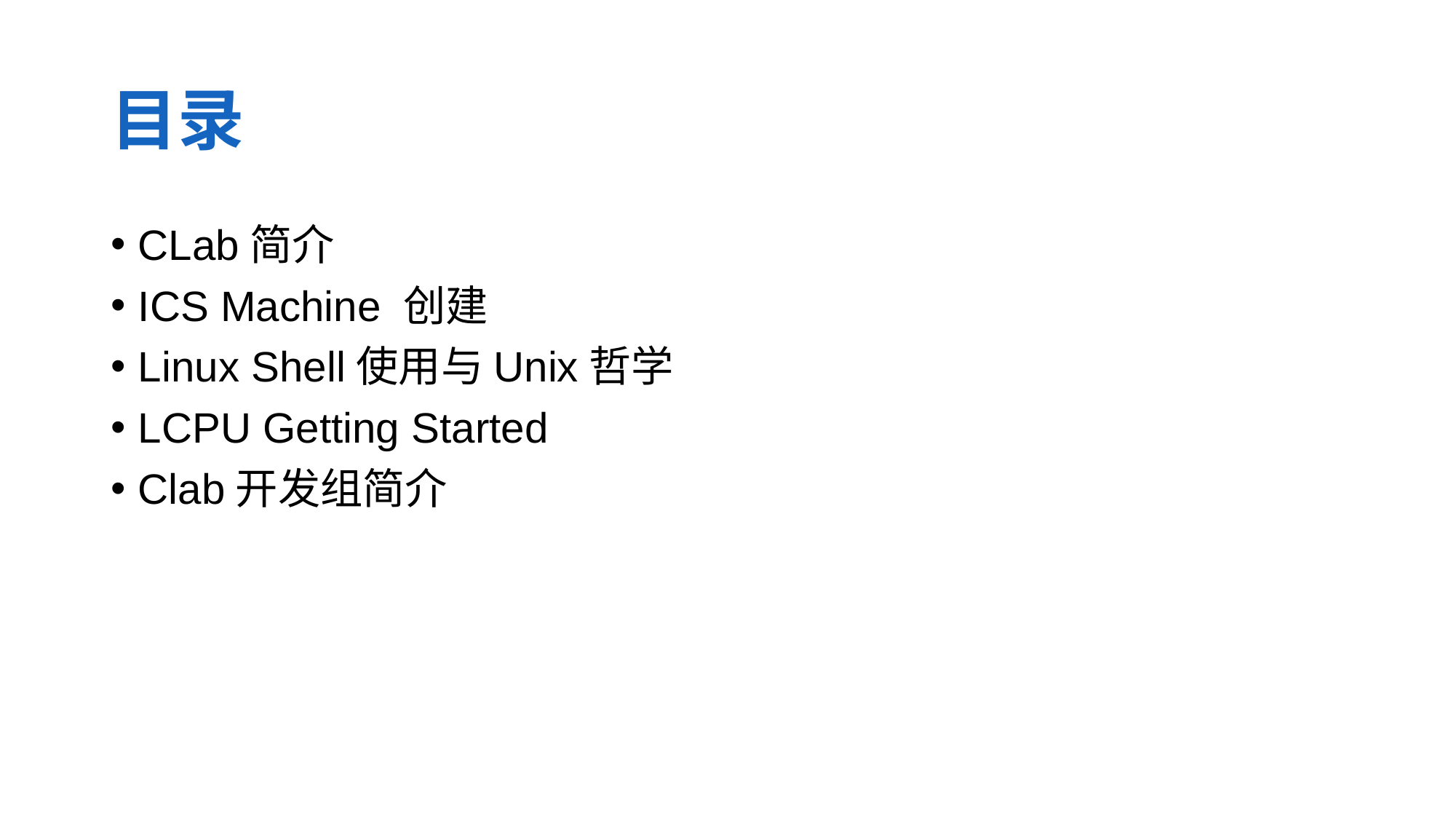

# 目录
CLab简介
ICS Machine 创建
Linux Shell使用与Unix哲学
LCPU Getting Started
Clab开发组简介